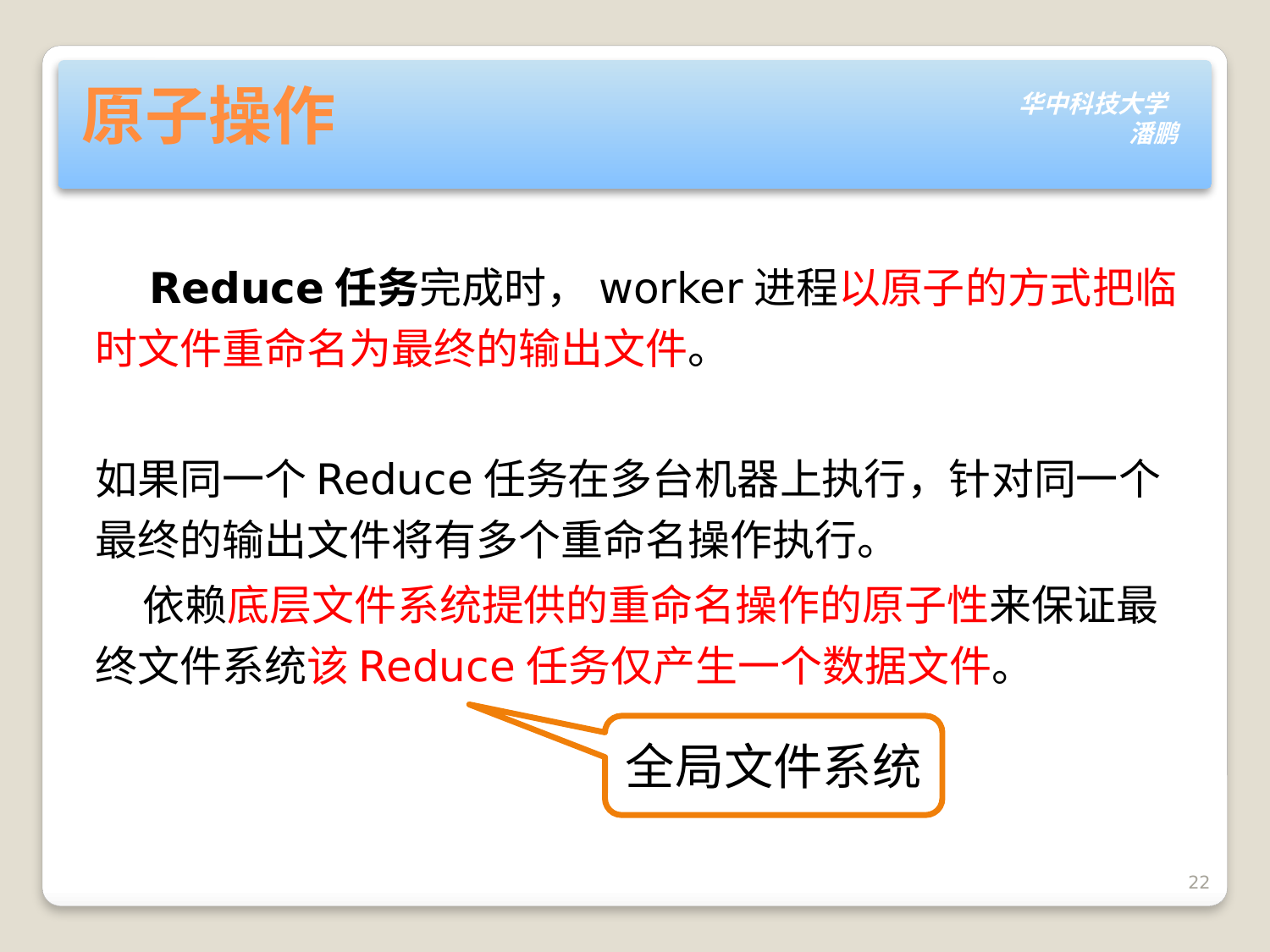

# 原子操作
    Reduce任务完成时，worker进程以原子的方式把临时文件重命名为最终的输出文件。

如果同一个Reduce任务在多台机器上执行，针对同一个最终的输出文件将有多个重命名操作执行。
    依赖底层文件系统提供的重命名操作的原子性来保证最终文件系统该Reduce任务仅产生一个数据文件。
全局文件系统
22